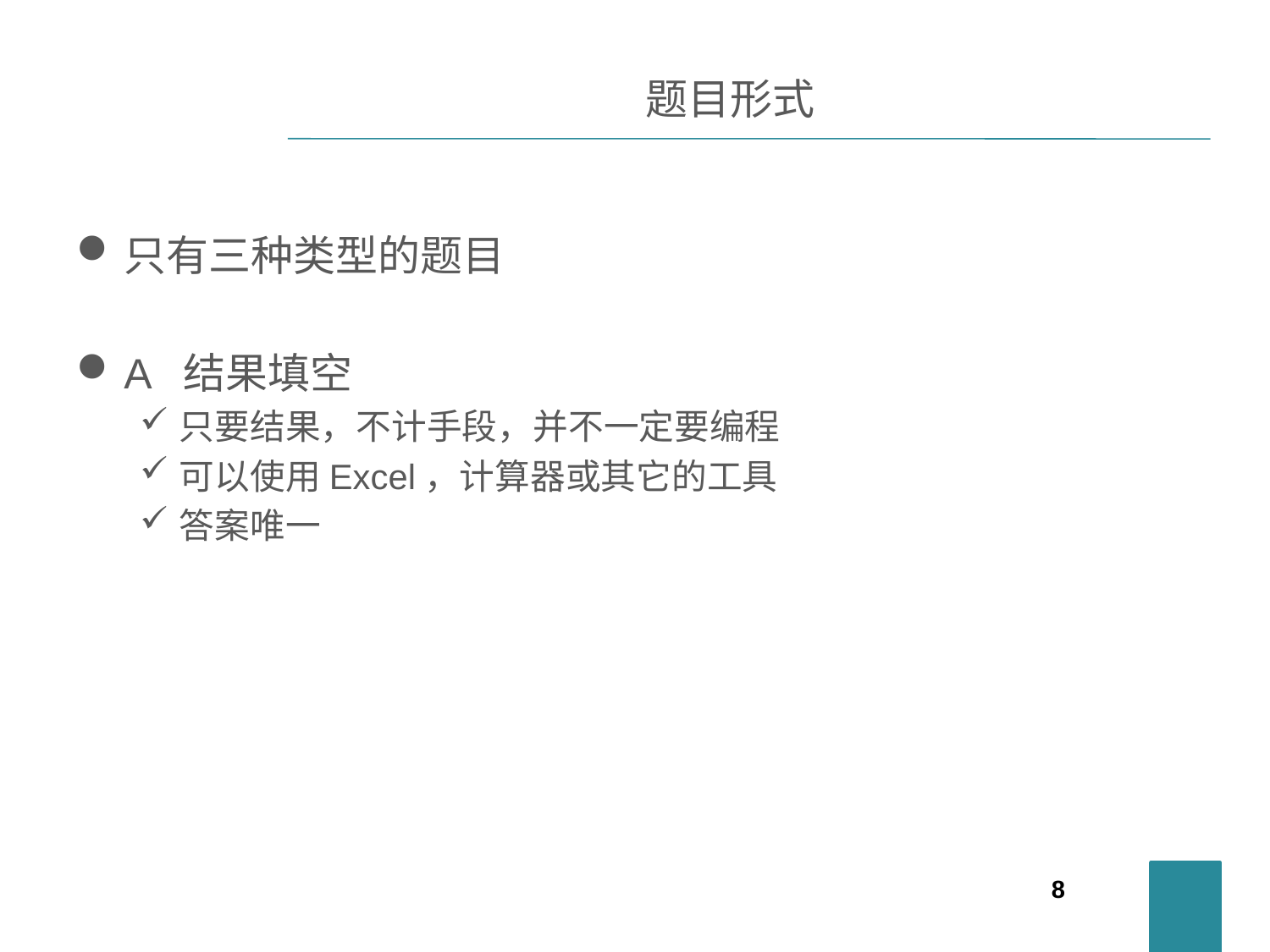

# 题目形式
只有三种类型的题目

A  结果填空
只要结果，不计手段，并不一定要编程
可以使用Excel，计算器或其它的工具
答案唯一

8